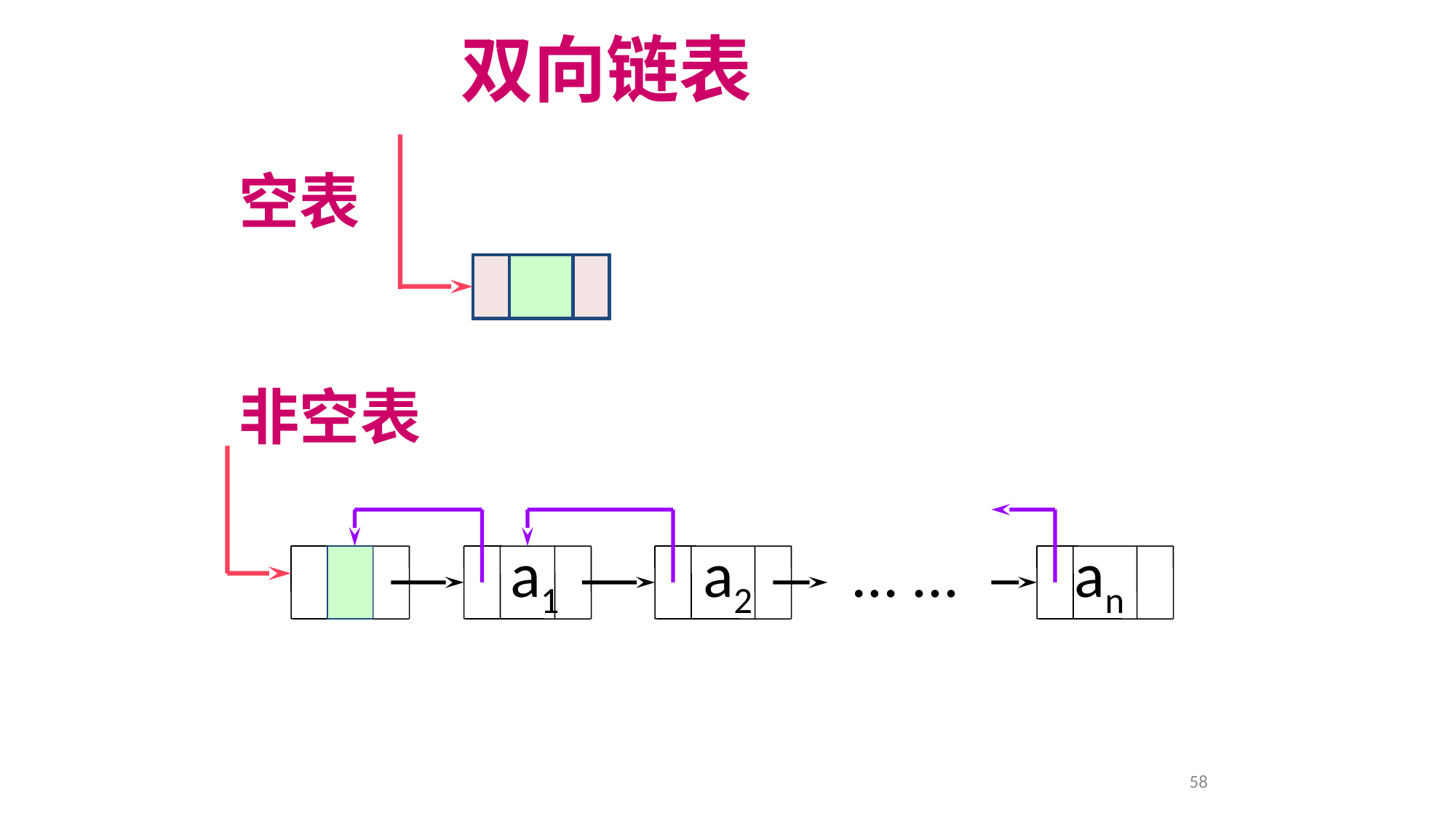

双向链表

空表

非空表

   a1          a2       … ...        an

58